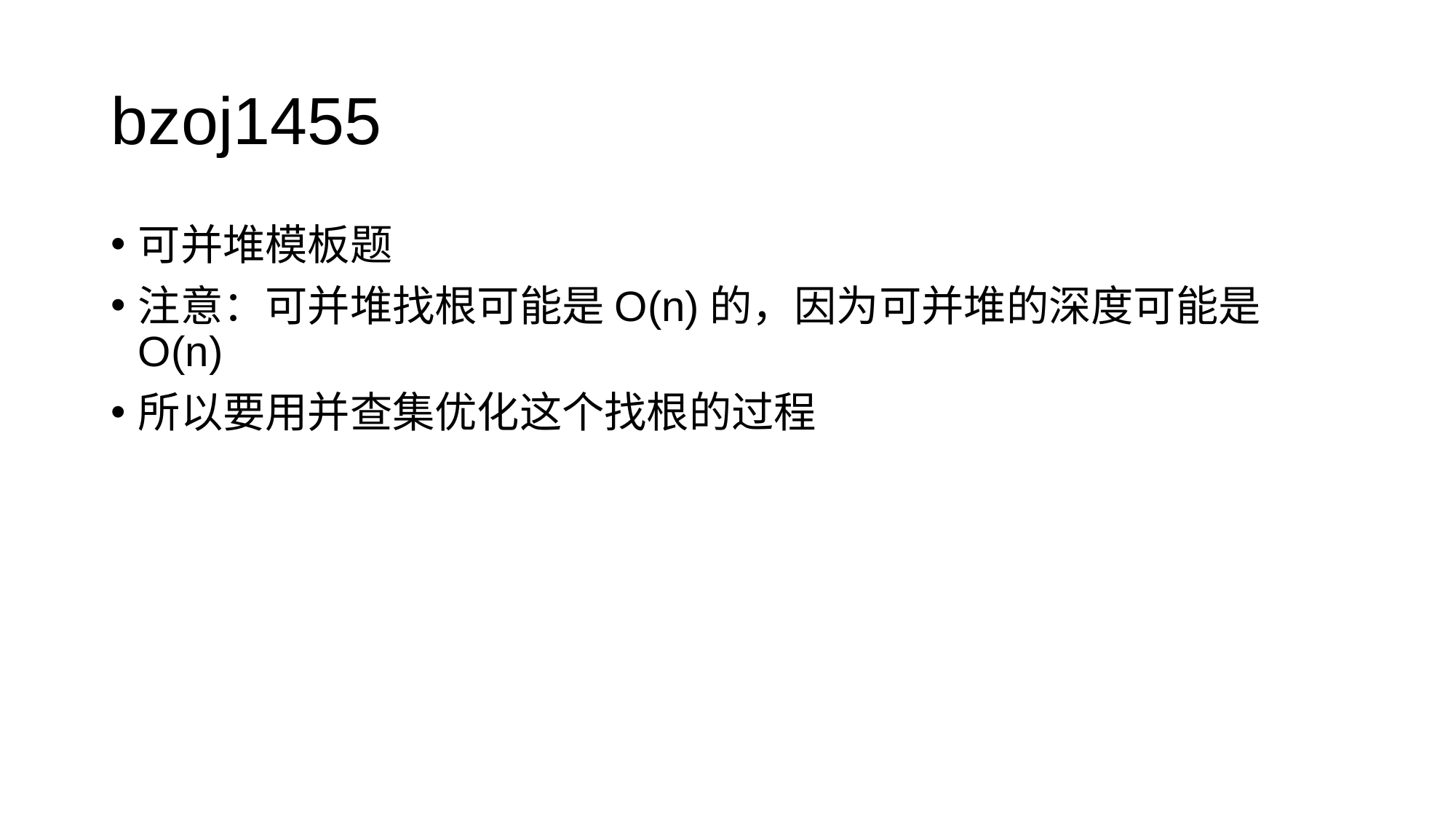

# bzoj1455
可并堆模板题
注意：可并堆找根可能是O(n)的，因为可并堆的深度可能是O(n)
所以要用并查集优化这个找根的过程